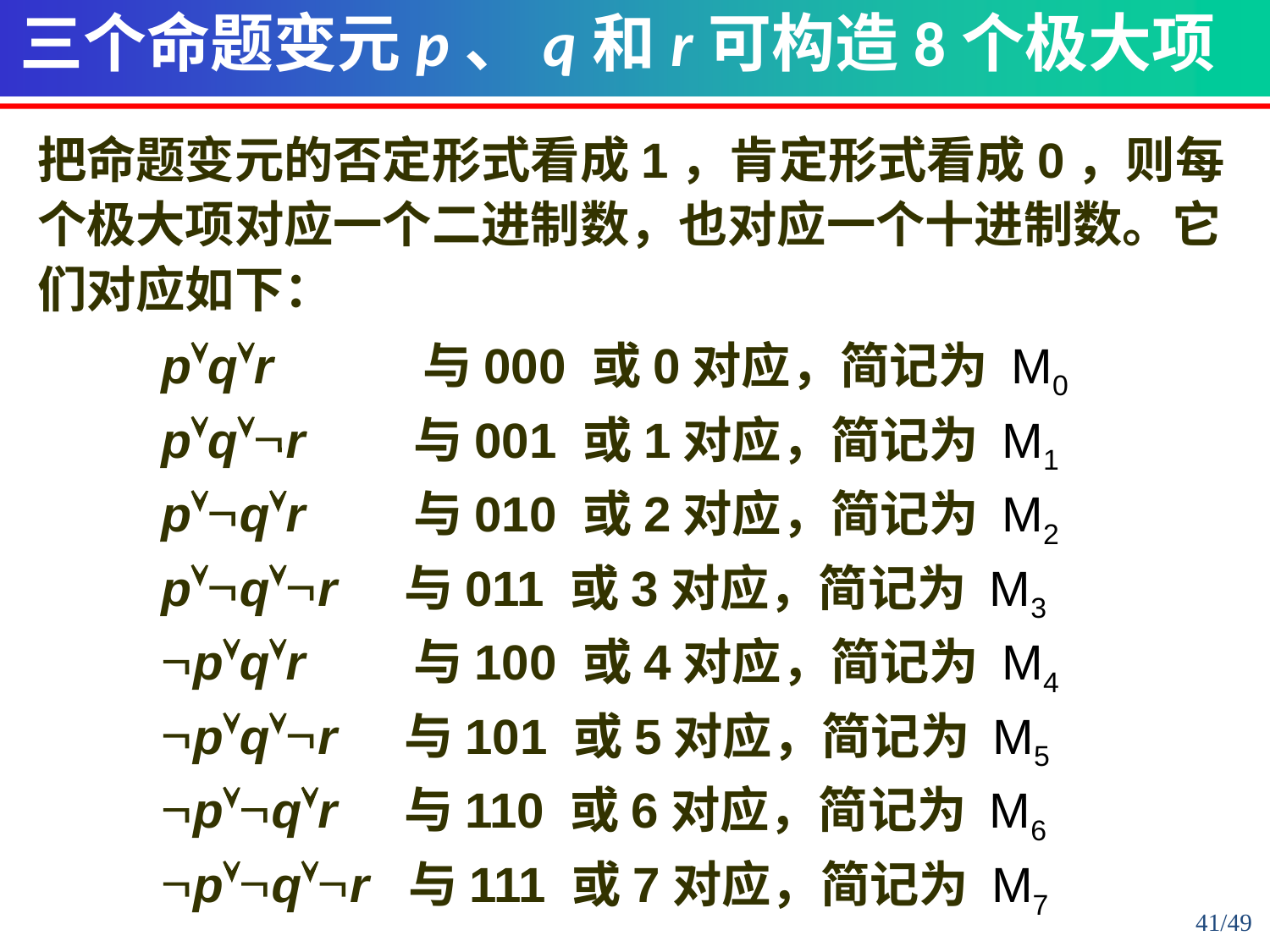

三个命题变元p、q和r可构造8个极大项
把命题变元的否定形式看成1，肯定形式看成0，则每个极大项对应一个二进制数，也对应一个十进制数。它们对应如下：
         p∨q∨r          与000 或0对应，简记为 M0
         p∨q∨¬r       与001 或1对应，简记为 M1
         p∨¬q∨r       与010 或2对应，简记为 M2
         p∨¬q∨¬r    与011 或3对应，简记为 M3
         ¬p∨q∨r       与100 或4对应，简记为 M4
         ¬p∨q∨¬r    与101 或5对应，简记为 M5
         ¬p∨¬q∨r    与110 或6对应，简记为 M6
         ¬p∨¬q∨¬r  与111 或7对应，简记为 M7

41/49